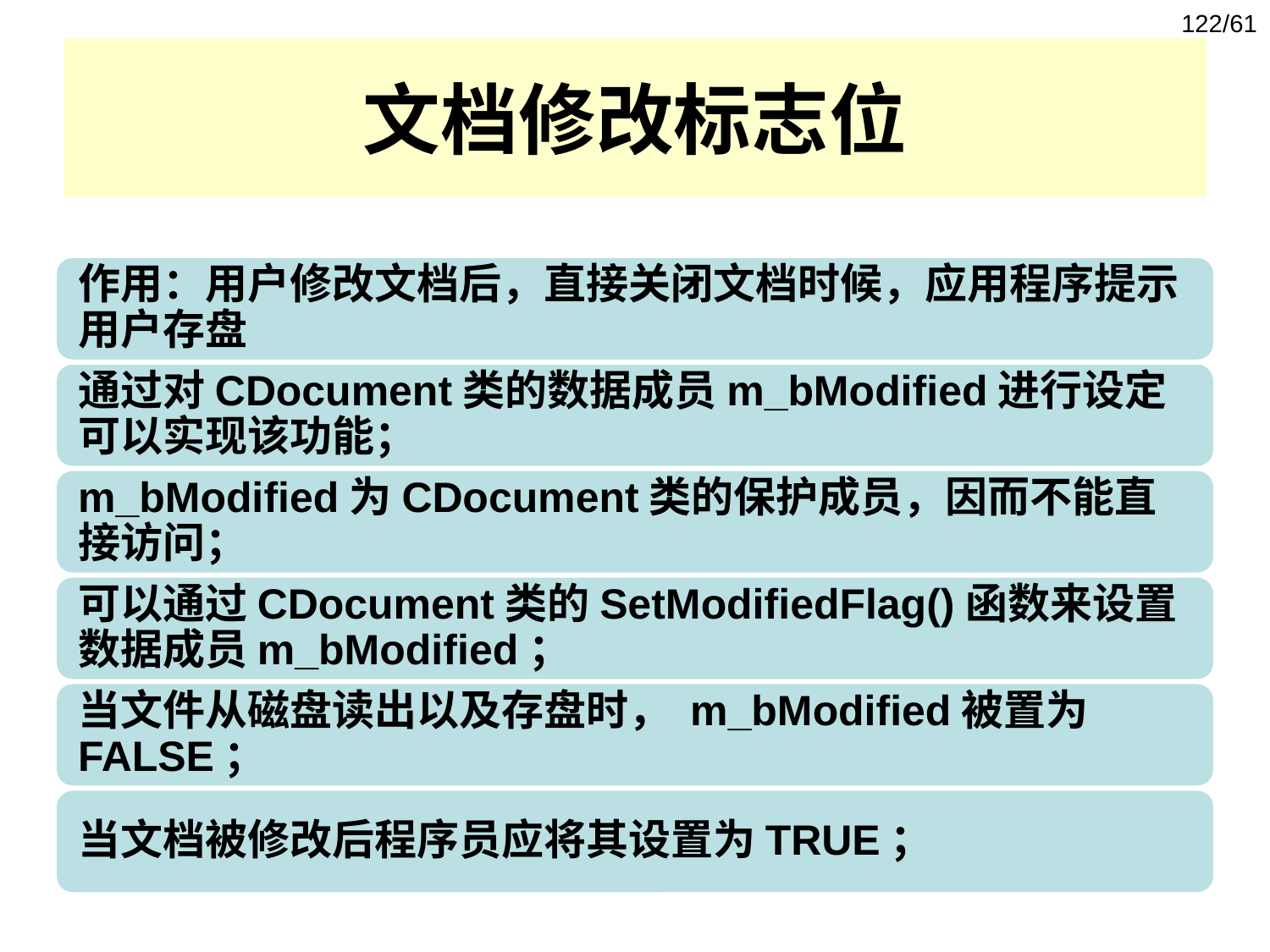

122/61
# 文档修改标志位
作用：用户修改文档后，直接关闭文档时候，应用程序提示用户存盘
通过对CDocument类的数据成员m_bModified进行设定可以实现该功能；
m_bModified为CDocument类的保护成员，因而不能直接访问；
可以通过CDocument类的SetModifiedFlag()函数来设置数据成员m_bModified；
当文件从磁盘读出以及存盘时， m_bModified被置为FALSE；
当文档被修改后程序员应将其设置为TRUE；